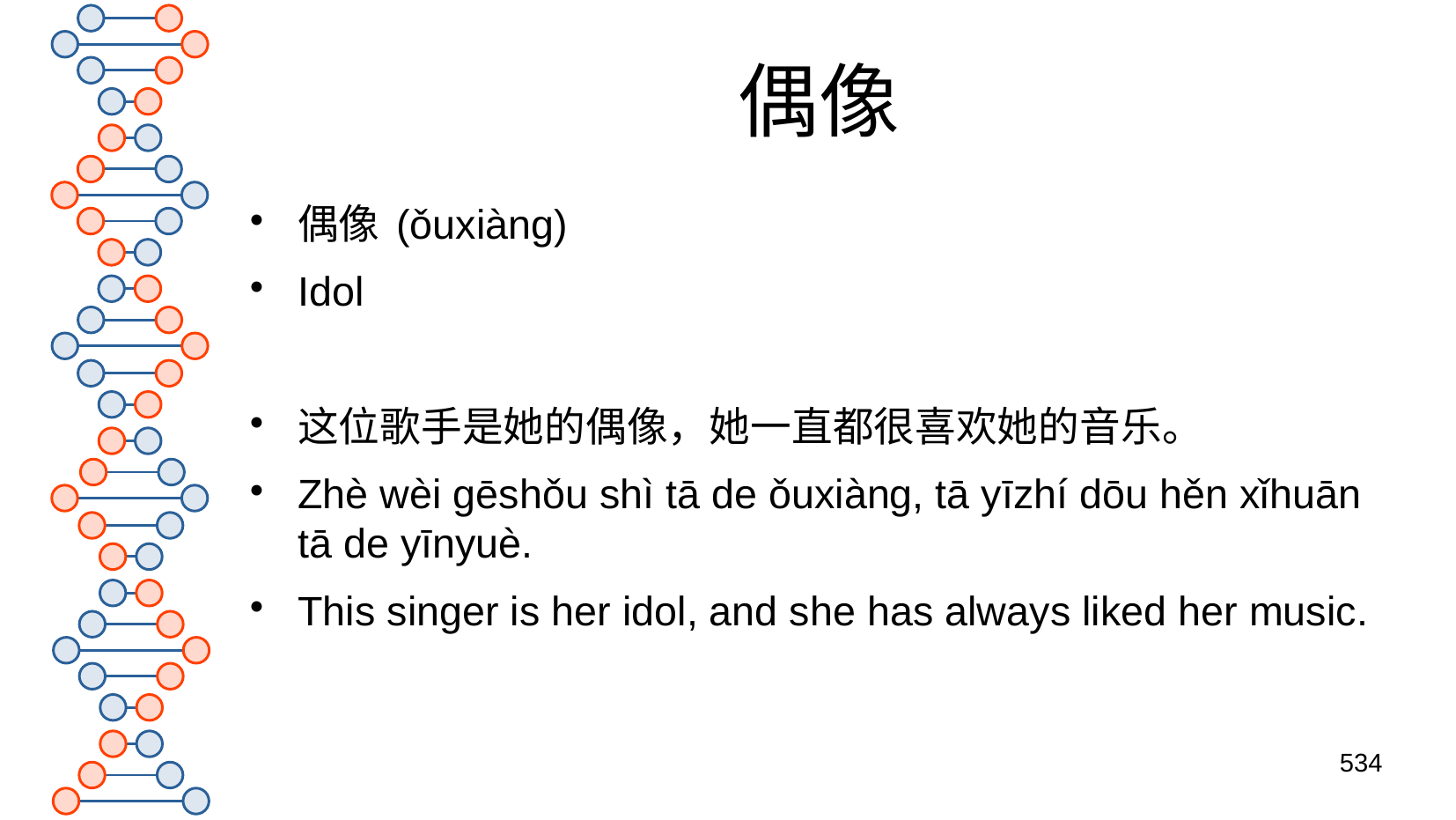

# 偶像
偶像 (ǒuxiàng)
Idol

这位歌手是她的偶像，她一直都很喜欢她的音乐。
Zhè wèi gēshǒu shì tā de ǒuxiàng, tā yīzhí dōu hěn xǐhuān tā de yīnyuè.
This singer is her idol, and she has always liked her music.
534